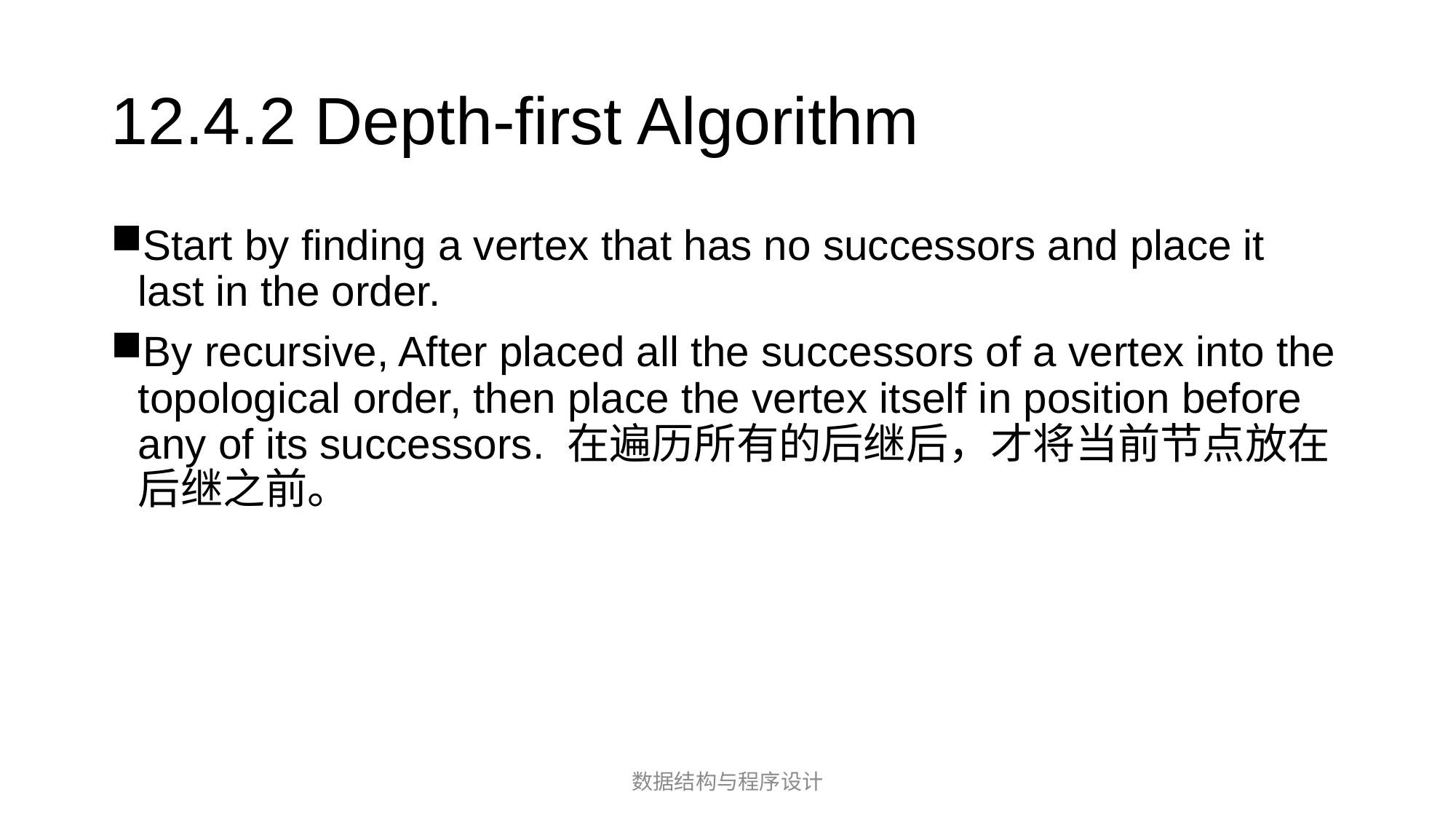

# 12.4.2 Depth-first Algorithm
Start by finding a vertex that has no successors and place it last in the order.
By recursive, After placed all the successors of a vertex into the topological order, then place the vertex itself in position before any of its successors. 在遍历所有的后继后，才将当前节点放在后继之前。

数据结构与程序设计
68